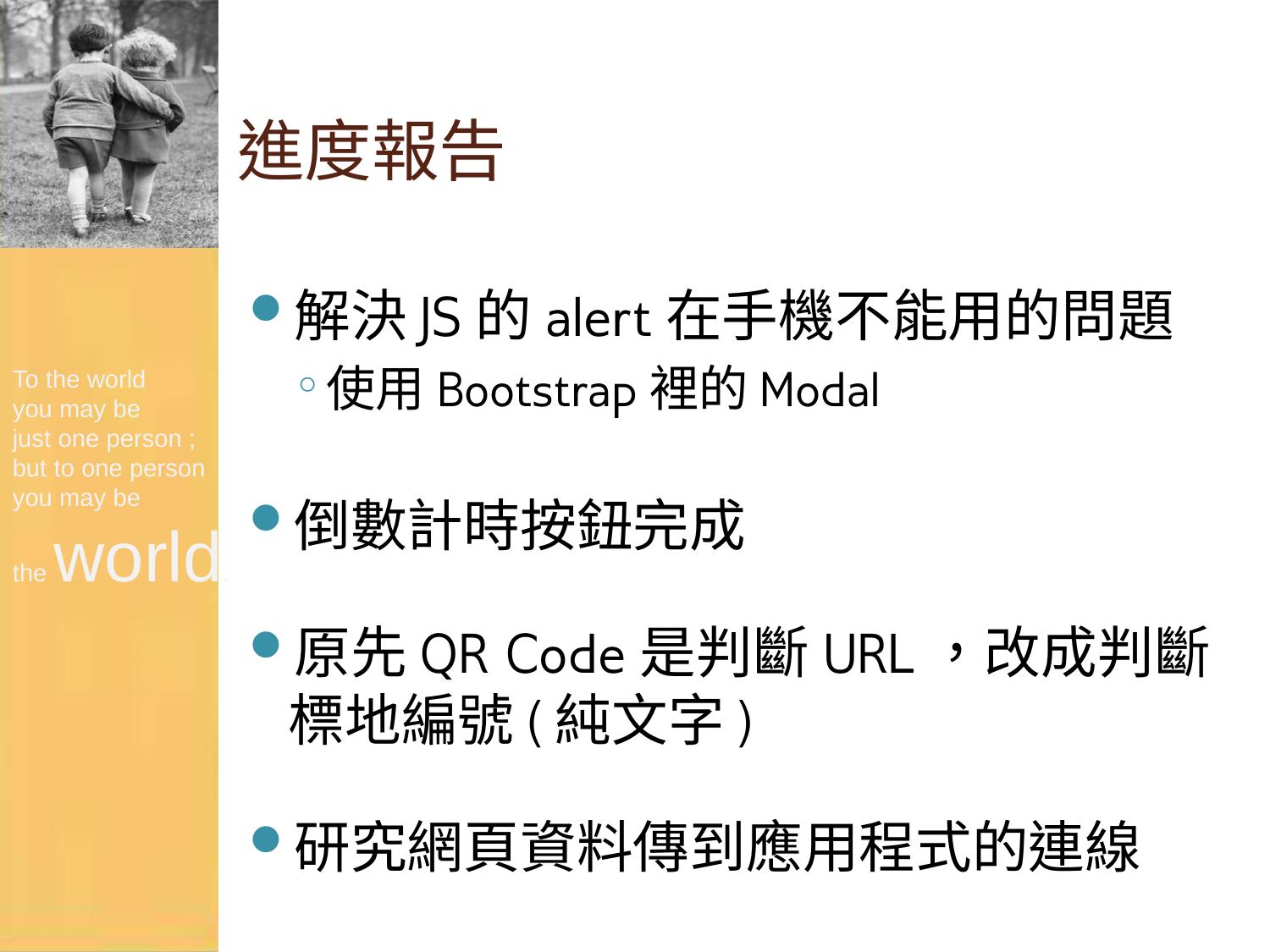

# 進度報告
解決JS的alert在手機不能用的問題
使用Bootstrap裡的Modal

倒數計時按鈕完成

原先QR Code是判斷URL，改成判斷標地編號(純文字)

研究網頁資料傳到應用程式的連線